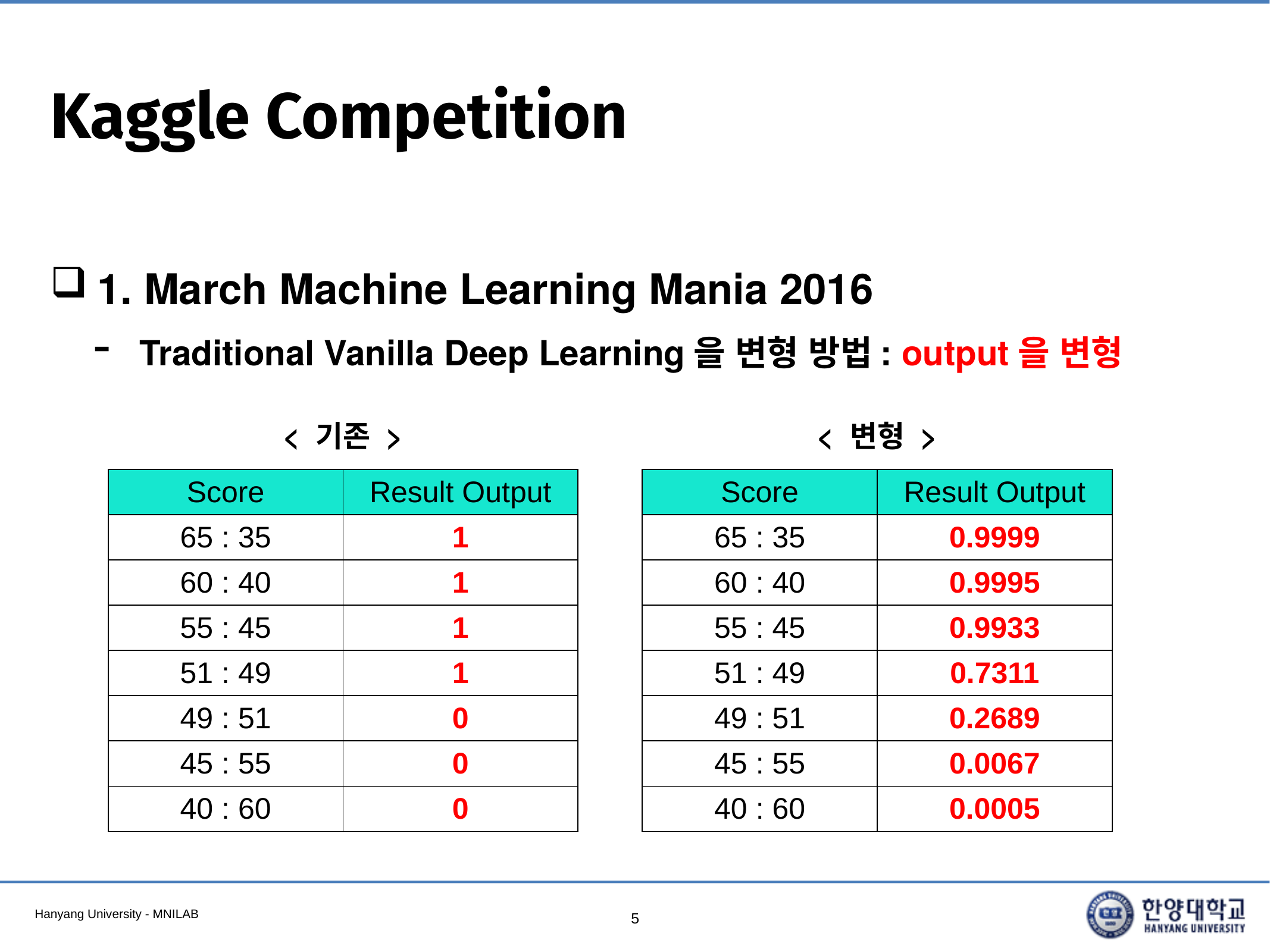

# Kaggle Competition
1. March Machine Learning Mania 2016
Traditional Vanilla Deep Learning을 변형 방법: output을 변형
< 기존 >
< 변형 >
| Score | Result Output |
| --- | --- |
| 65 : 35 | 1 |
| 60 : 40 | 1 |
| 55 : 45 | 1 |
| 51 : 49 | 1 |
| 49 : 51 | 0 |
| 45 : 55 | 0 |
| 40 : 60 | 0 |
| Score | Result Output |
| --- | --- |
| 65 : 35 | 0.9999 |
| 60 : 40 | 0.9995 |
| 55 : 45 | 0.9933 |
| 51 : 49 | 0.7311 |
| 49 : 51 | 0.2689 |
| 45 : 55 | 0.0067 |
| 40 : 60 | 0.0005 |
5